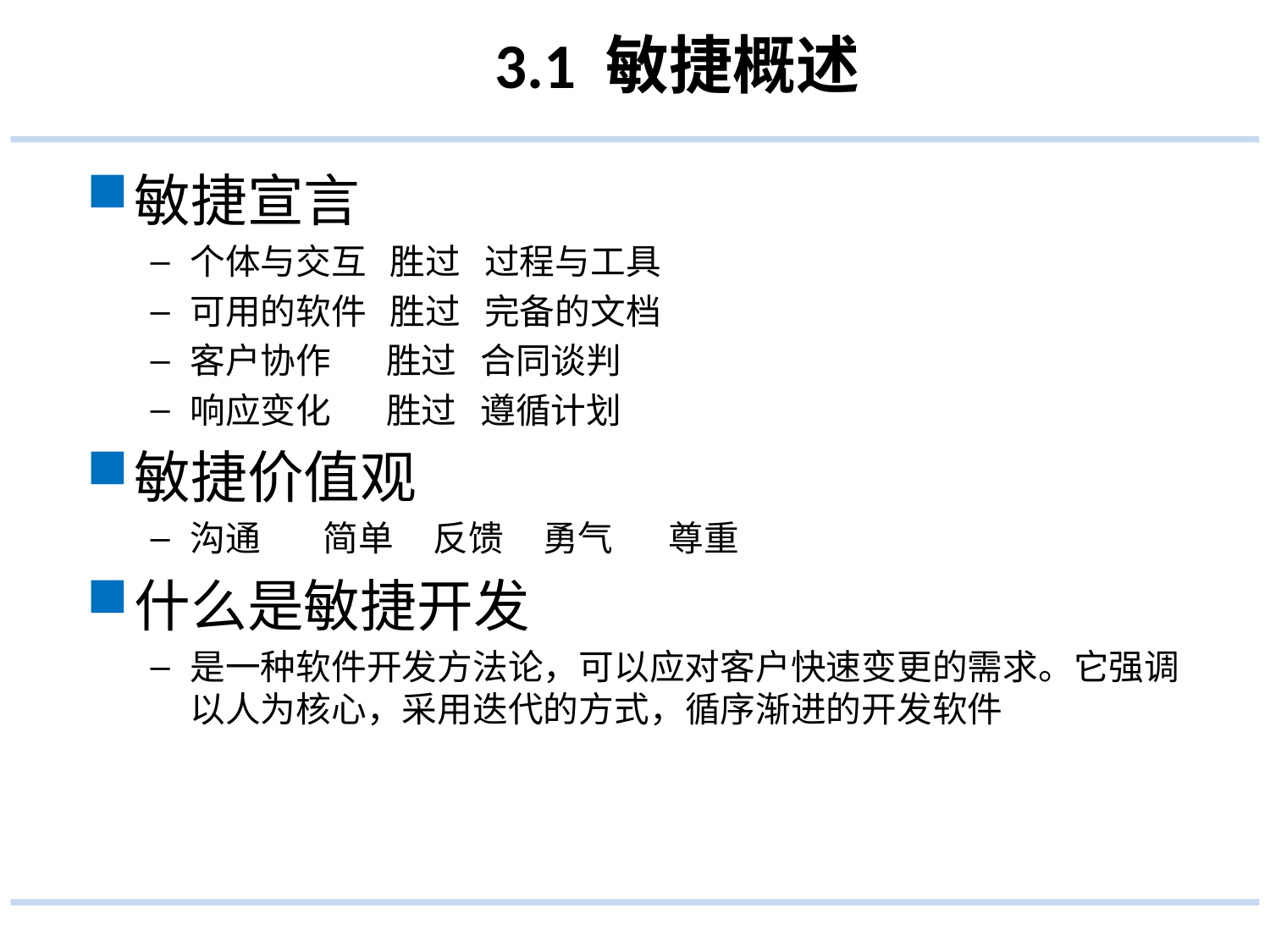

# 3.1 敏捷概述
敏捷宣言
个体与交互   胜过   过程与工具
可用的软件   胜过   完备的文档
客户协作       胜过   合同谈判
响应变化       胜过   遵循计划
敏捷价值观
沟通        简单     反馈     勇气       尊重
什么是敏捷开发
是一种软件开发方法论，可以应对客户快速变更的需求。它强调以人为核心，采用迭代的方式，循序渐进的开发软件

5